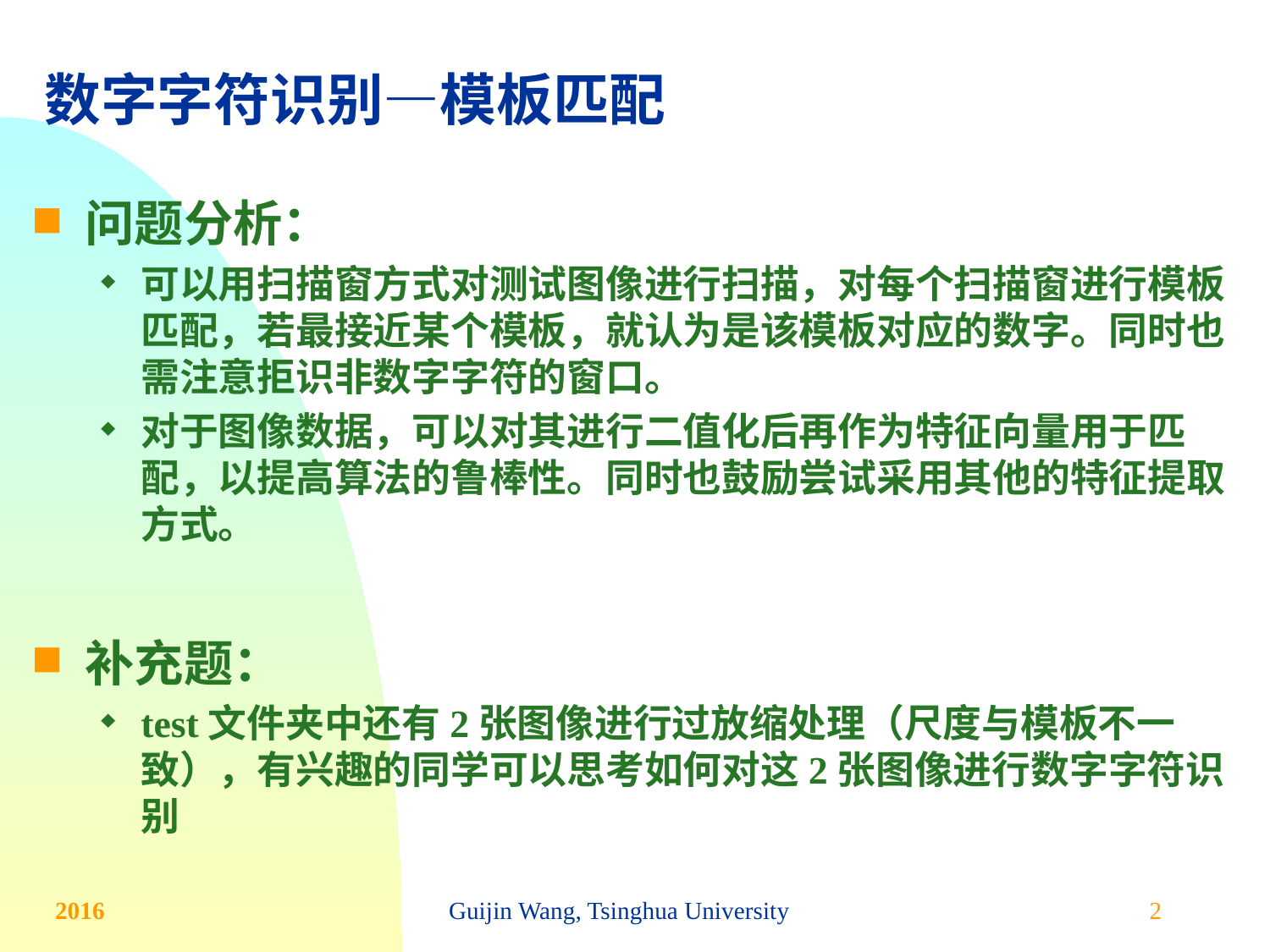

# 数字字符识别—模板匹配
问题分析：
可以用扫描窗方式对测试图像进行扫描，对每个扫描窗进行模板匹配，若最接近某个模板，就认为是该模板对应的数字。同时也需注意拒识非数字字符的窗口。
对于图像数据，可以对其进行二值化后再作为特征向量用于匹配，以提高算法的鲁棒性。同时也鼓励尝试采用其他的特征提取方式。

补充题：
test文件夹中还有2张图像进行过放缩处理（尺度与模板不一致），有兴趣的同学可以思考如何对这2张图像进行数字字符识别

Guijin Wang, Tsinghua University
2